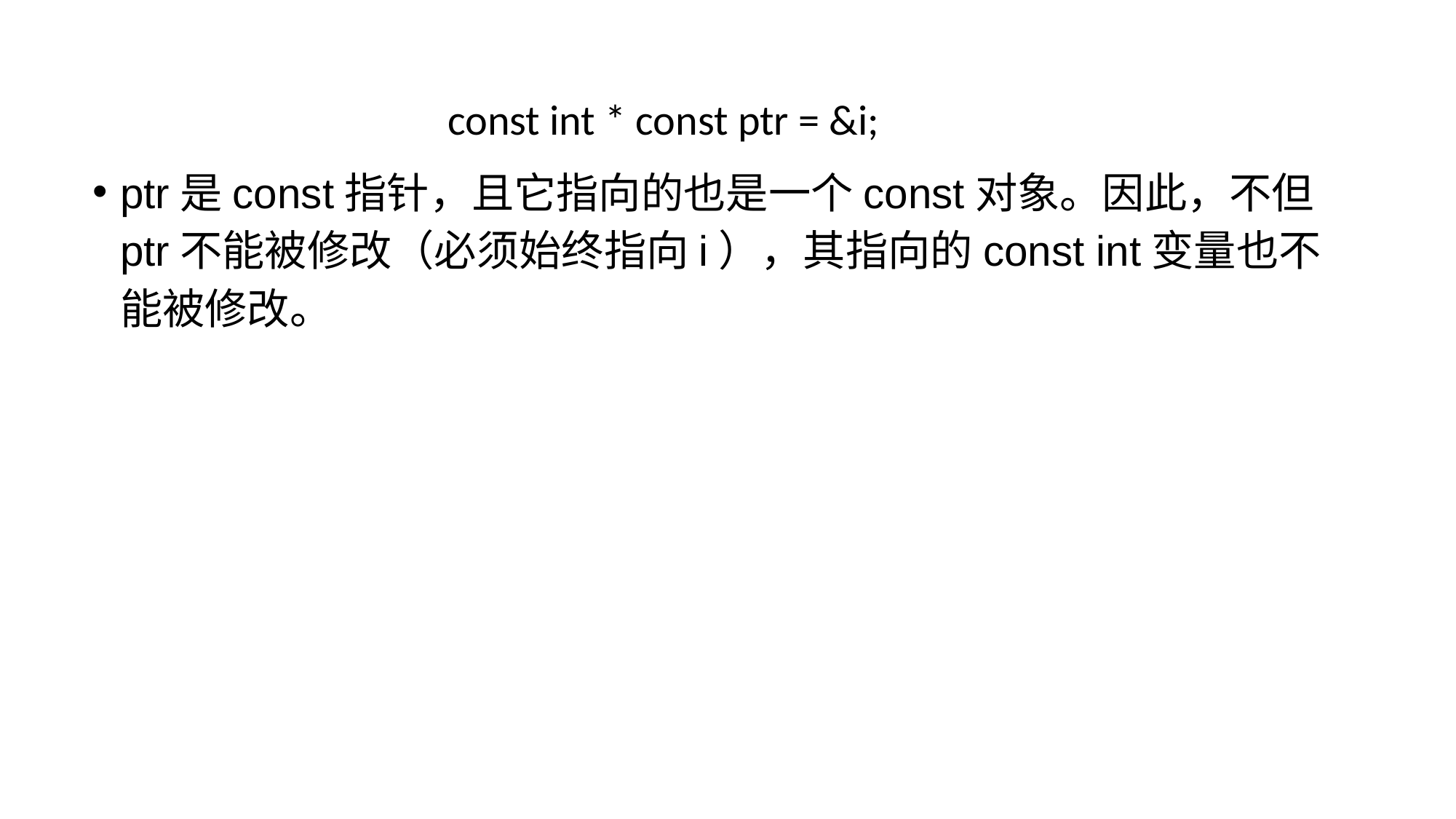

const int * const ptr = &i;
ptr是const指针，且它指向的也是一个const对象。因此，不但ptr不能被修改（必须始终指向i），其指向的const int变量也不能被修改。